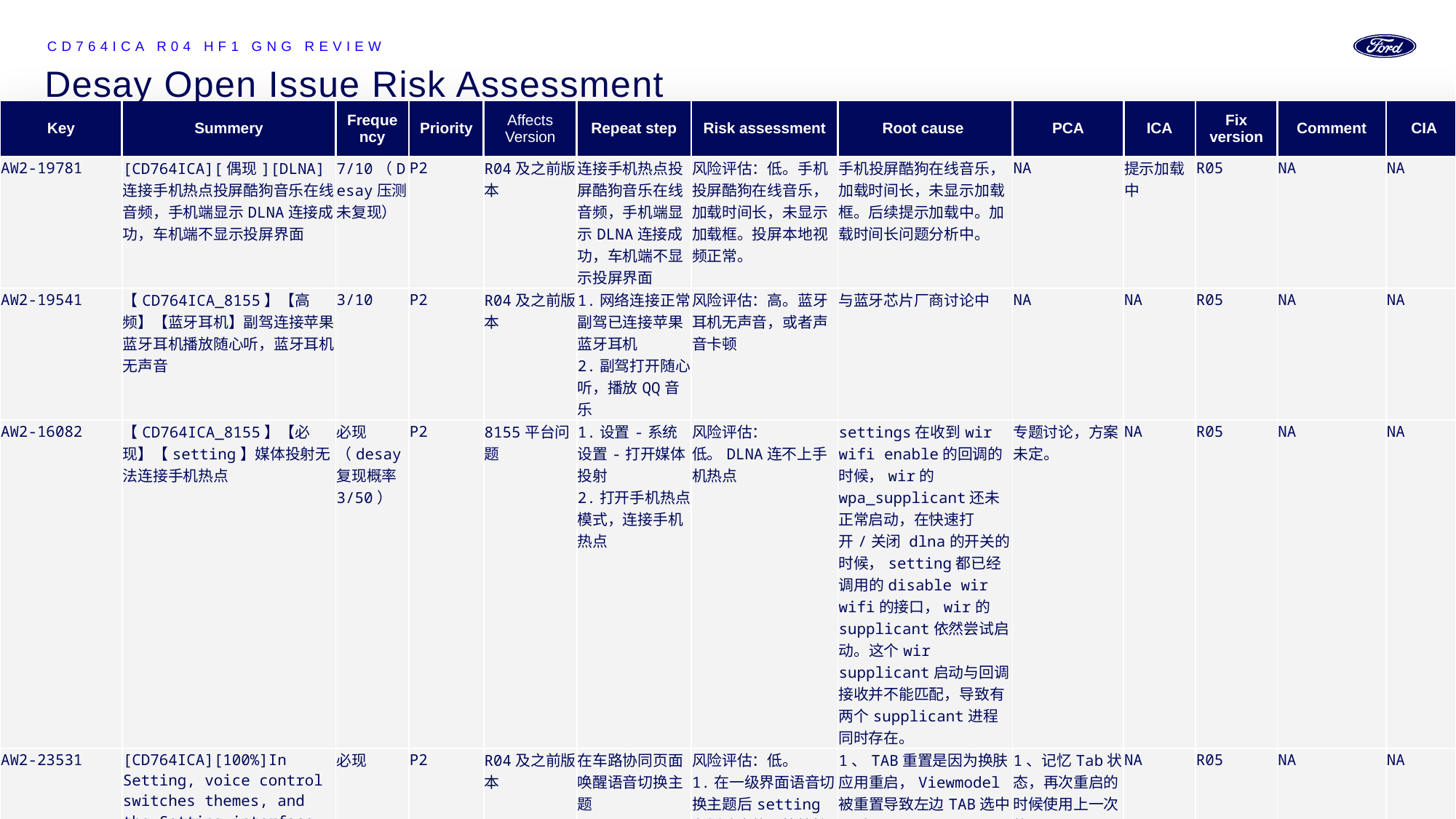

CD764ICA R04 HF1 GNG Review
# Desay Open Issue Risk Assessment
| Key | Summery | Frequency | Priority | Affects Version | Repeat step | Risk assessment | Root cause | PCA | ICA | Fix version | Comment | CIA |
| --- | --- | --- | --- | --- | --- | --- | --- | --- | --- | --- | --- | --- |
| AW2-19781 | [CD764ICA][偶现][DLNA]连接手机热点投屏酷狗音乐在线音频，手机端显示DLNA连接成功，车机端不显示投屏界面 | 7/10（Desay压测未复现） | P2 | R04及之前版本 | 连接手机热点投屏酷狗音乐在线音频，手机端显示DLNA连接成功，车机端不显示投屏界面 | 风险评估：低。手机投屏酷狗在线音乐，加载时间长，未显示加载框。投屏本地视频正常。 | 手机投屏酷狗在线音乐，加载时间长，未显示加载框。后续提示加载中。加载时间长问题分析中。 | NA | 提示加载中 | R05 | NA | NA |
| AW2-19541 | 【CD764ICA\_8155】【高频】【蓝牙耳机】副驾连接苹果蓝牙耳机播放随心听，蓝牙耳机无声音 | 3/10 | P2 | R04及之前版本 | 1.网络连接正常,副驾已连接苹果蓝牙耳机 2.副驾打开随心听，播放QQ音乐 | 风险评估：高。蓝牙耳机无声音，或者声音卡顿 | 与蓝牙芯片厂商讨论中 | NA | NA | R05 | NA | NA |
| AW2-16082 | 【CD764ICA\_8155】【必现】【setting】媒体投射无法连接手机热点 | 必现（desay复现概率3/50） | P2 | 8155平台问题 | 1.设置-系统设置-打开媒体投射 2.打开手机热点模式，连接手机热点 | 风险评估：低。DLNA连不上手机热点 | settings在收到wir wifi enable的回调的时候，wir的wpa\_supplicant还未正常启动，在快速打开/关闭 dlna的开关的时候，setting都已经调用的disable wir wifi的接口，wir的supplicant依然尝试启动。这个wir supplicant启动与回调接收并不能匹配，导致有两个supplicant进程同时存在。 | 专题讨论，方案未定。 | NA | R05 | NA | NA |
| AW2-23531 | [CD764ICA][100%]In Setting, voice control switches themes, and the Setting interface displays errors | 必现 | P2 | R04及之前版本 | 在车路协同页面唤醒语音切换主题 | 风险评估：低。 1.在一级界面语音切换主题后setting左侧选中的是快捷控制，实际显示的是车辆控制的界面 2.在V2I setting界面语音控制切换主题后setting闪退 | 1、TAB重置是因为换肤应用重启，Viewmodel被重置导致左边TAB选中不对 2、V2I Crash是因为重启后重新初始化页面导致原本list数据没有清掉，数组下标越界 | 1、记忆Tab状态，再次重启的时候使用上一次的TAB 2、在切换主题初始化时先清除原本的数据重新添加数据 | NA | R05 | NA | NA |
12
12